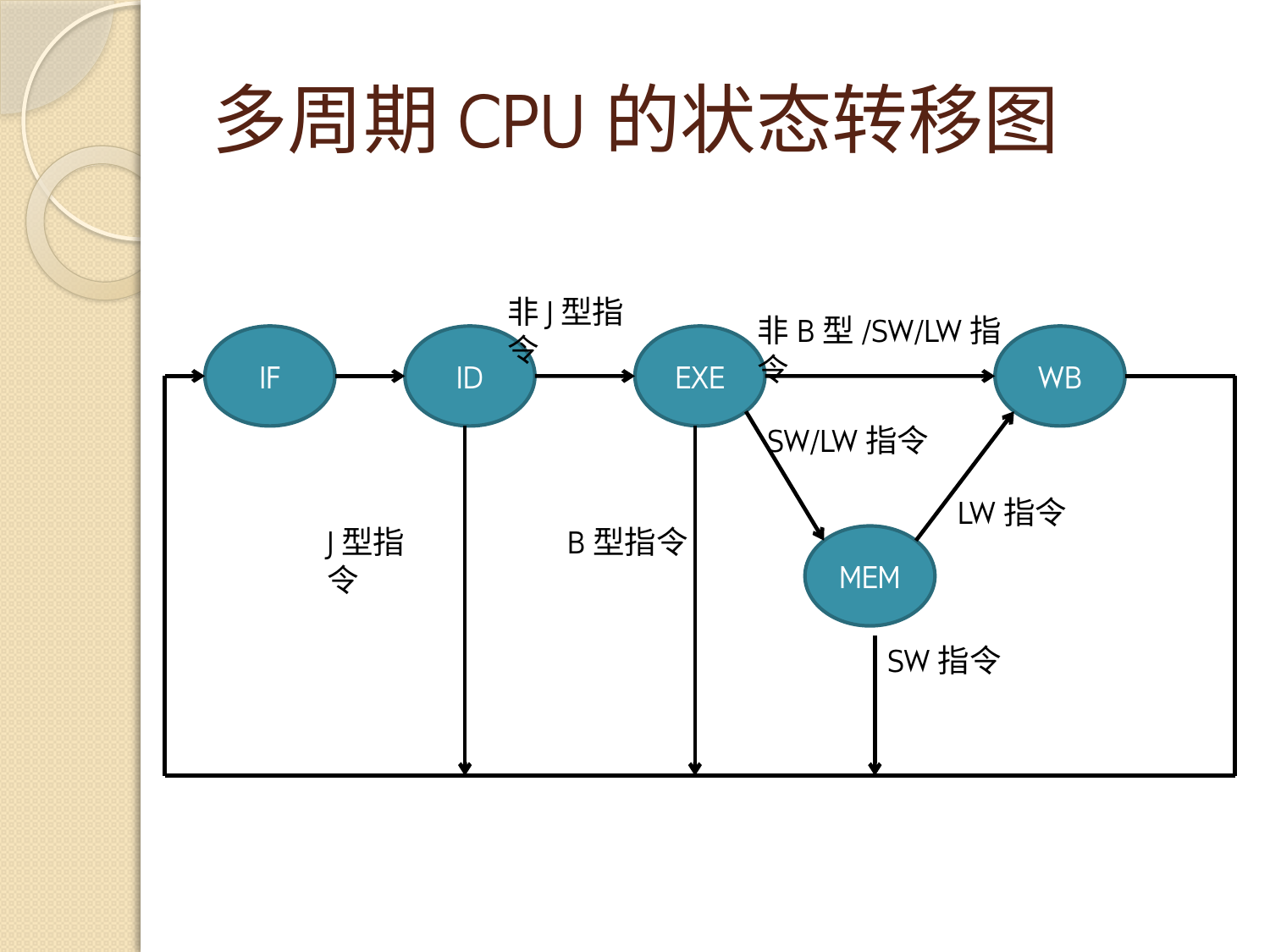

# 多周期CPU的状态转移图

非J型指令
非B型/SW/LW指令
IF
ID
EXE
WB
SW/LW指令
LW指令
J型指令
B型指令
MEM
SW指令